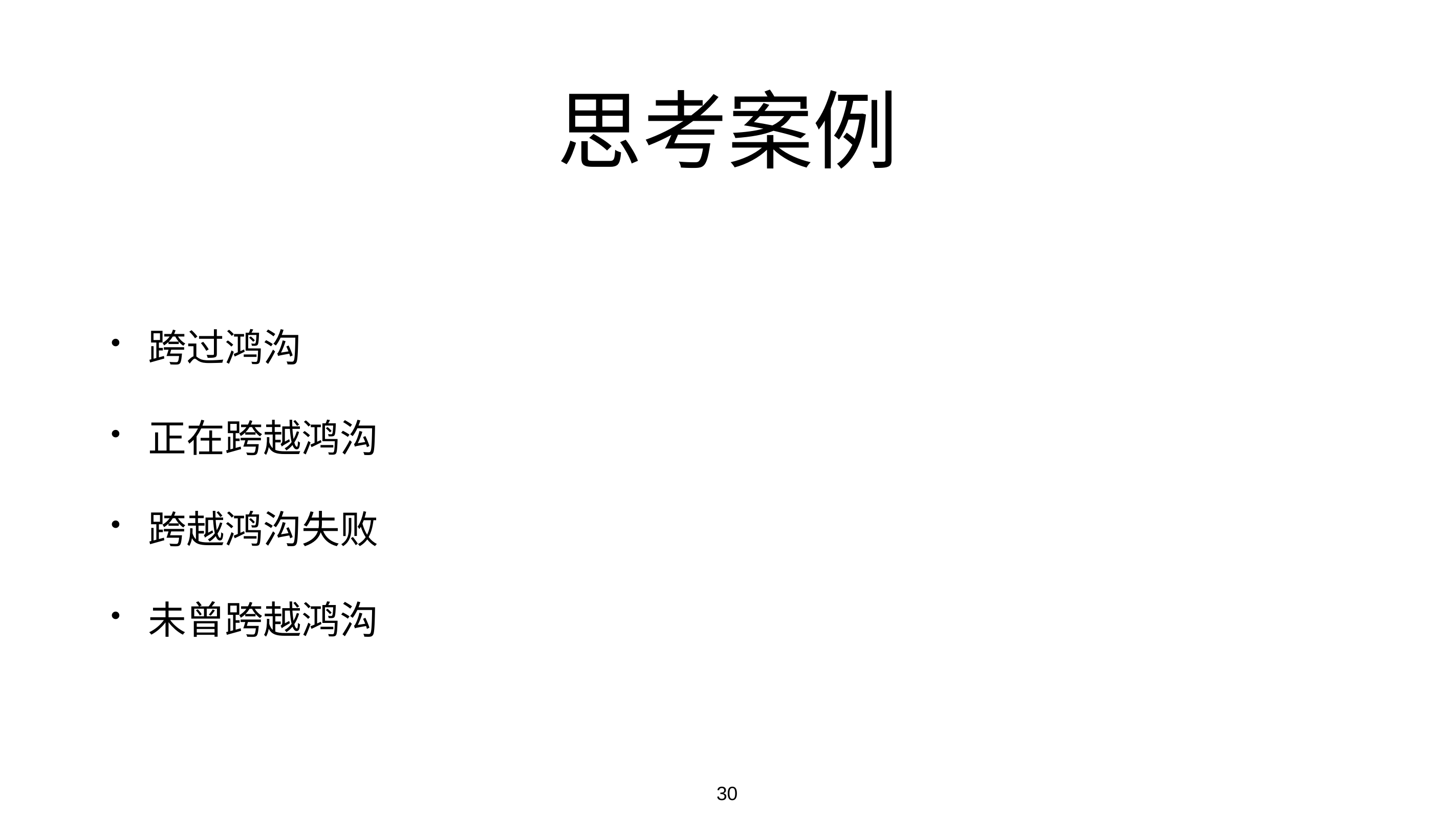

# 思考案例
跨过鸿沟
正在跨越鸿沟
跨越鸿沟失败
未曾跨越鸿沟
30